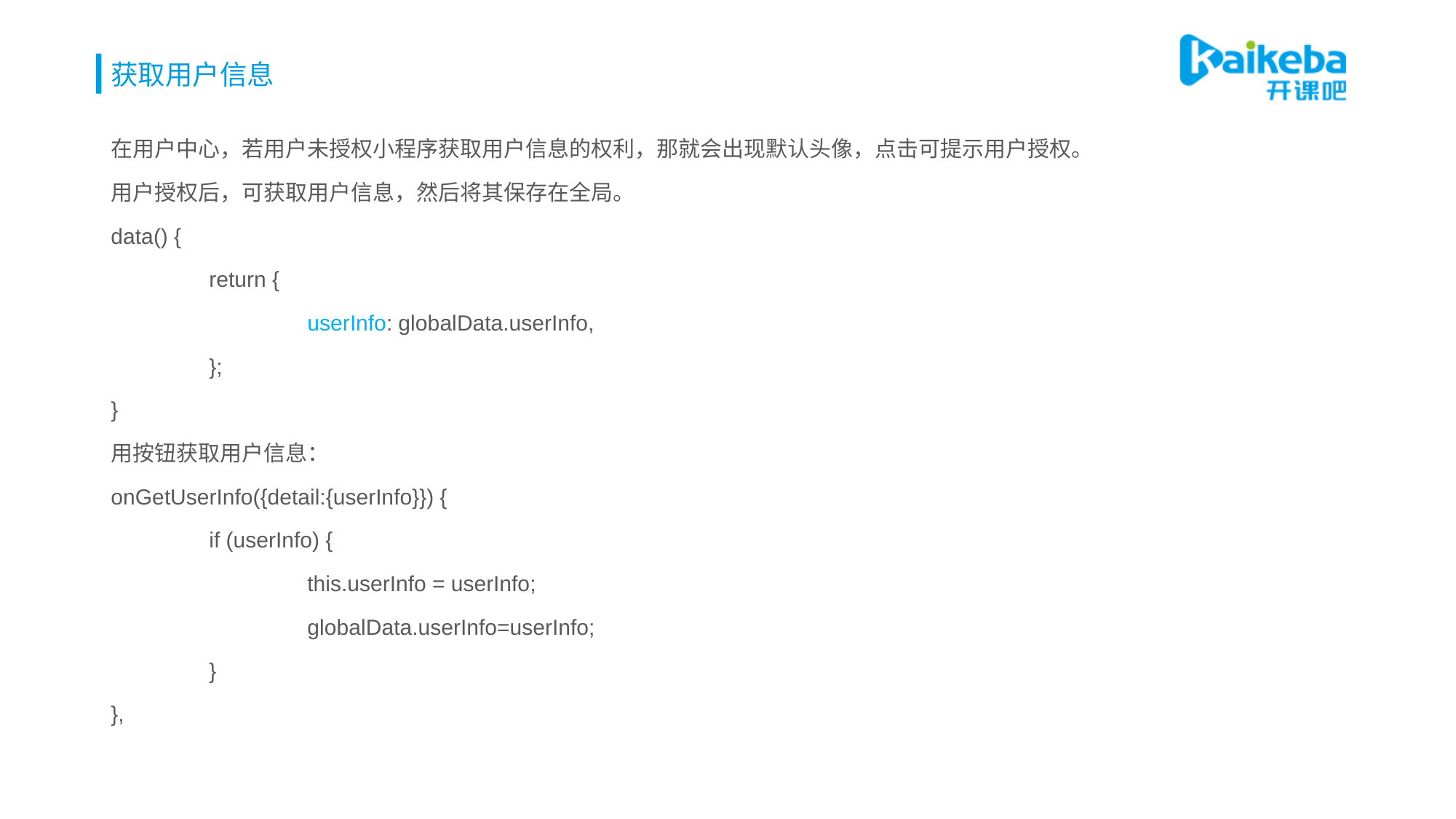

# 获取用户信息
在用户中心，若用户未授权小程序获取用户信息的权利，那就会出现默认头像，点击可提示用户授权。
用户授权后，可获取用户信息，然后将其保存在全局。
data() {
	return {
		userInfo: globalData.userInfo,
	};
}
用按钮获取用户信息：
onGetUserInfo({detail:{userInfo}}) {
	if (userInfo) {
		this.userInfo = userInfo;
		globalData.userInfo=userInfo;
	}
},